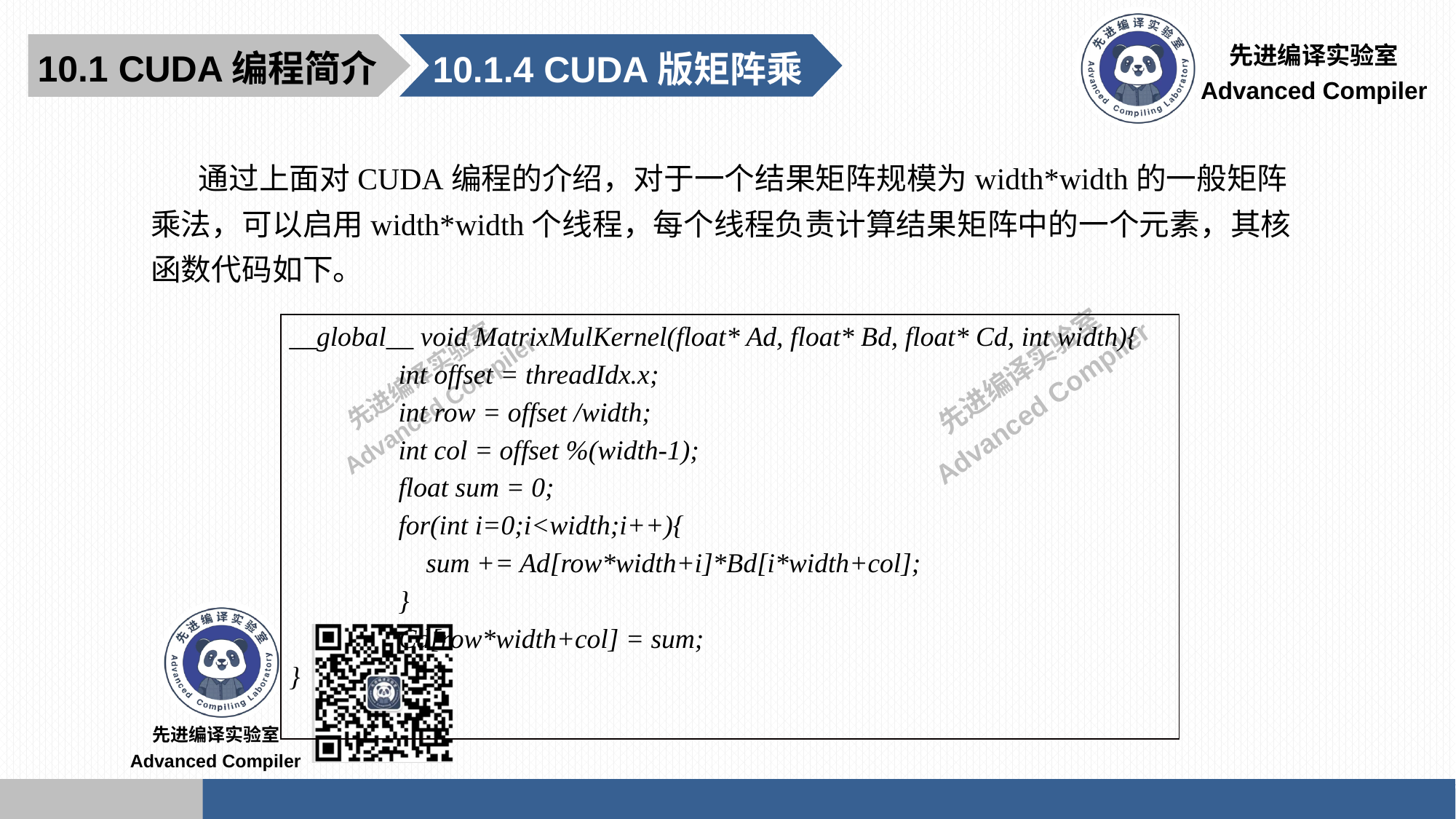

10.1 CUDA编程简介
10.1.4 CUDA版矩阵乘

      通过上面对CUDA编程的介绍，对于一个结果矩阵规模为width*width的一般矩阵乘法，可以启用width*width个线程，每个线程负责计算结果矩阵中的一个元素，其核函数代码如下。

| \_\_global\_\_ void MatrixMulKernel(float\* Ad, float\* Bd, float\* Cd, int width){ int offset = threadIdx.x; int row = offset /width; int col = offset %(width-1); float sum = 0; for(int i=0;i<width;i++){ sum += Ad[row\*width+i]\*Bd[i\*width+col]; } Cd[row\*width+col] = sum; } |
| --- |